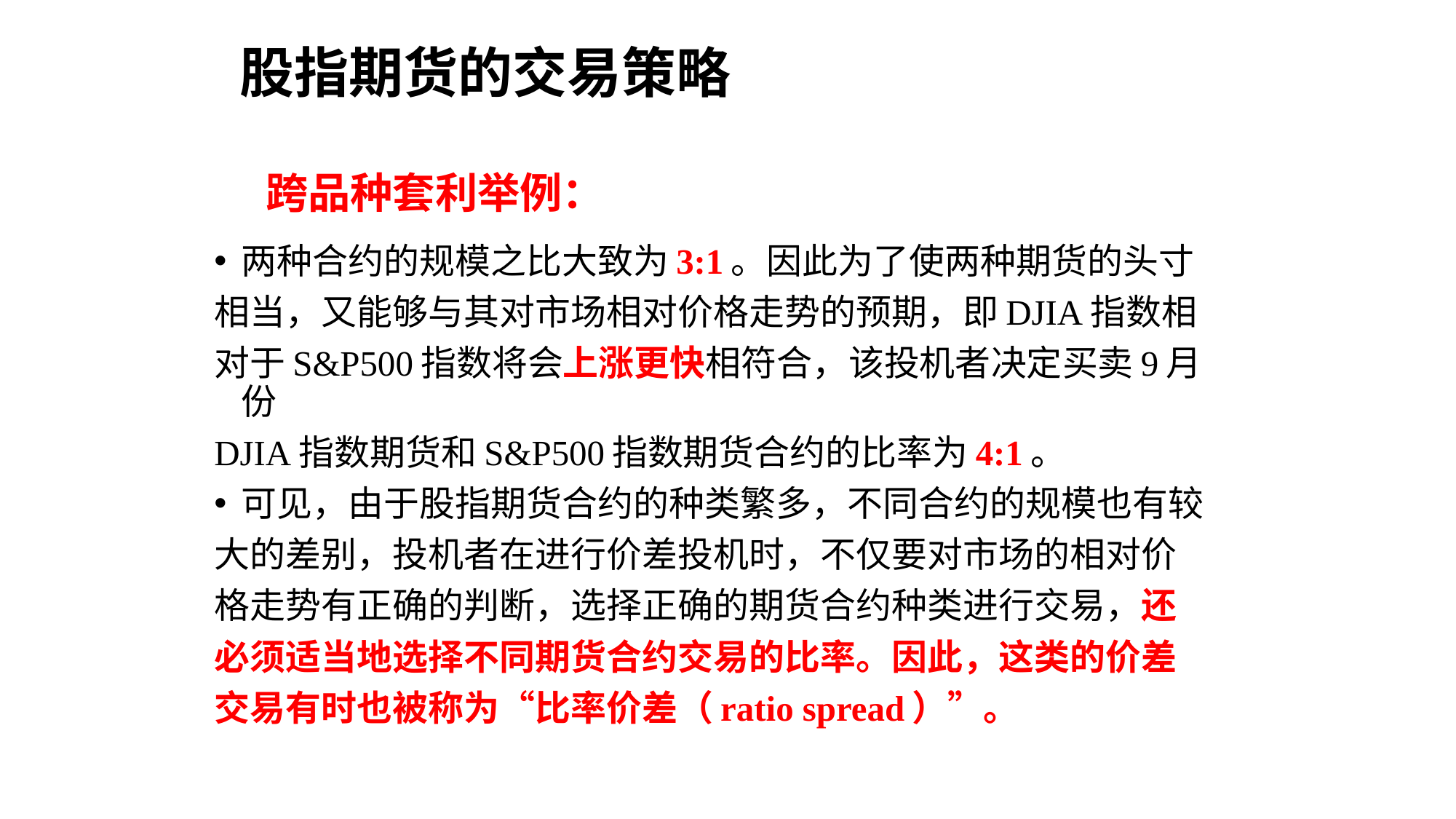

股指期货的交易策略
# 跨品种套利举例：
两种合约的规模之比大致为3:1。因此为了使两种期货的头寸
相当，又能够与其对市场相对价格走势的预期，即DJIA指数相
对于S&P500指数将会上涨更快相符合，该投机者决定买卖9月份
DJIA指数期货和S&P500指数期货合约的比率为4:1。
可见，由于股指期货合约的种类繁多，不同合约的规模也有较
大的差别，投机者在进行价差投机时，不仅要对市场的相对价
格走势有正确的判断，选择正确的期货合约种类进行交易，还
必须适当地选择不同期货合约交易的比率。因此，这类的价差
交易有时也被称为“比率价差（ratio spread）”。